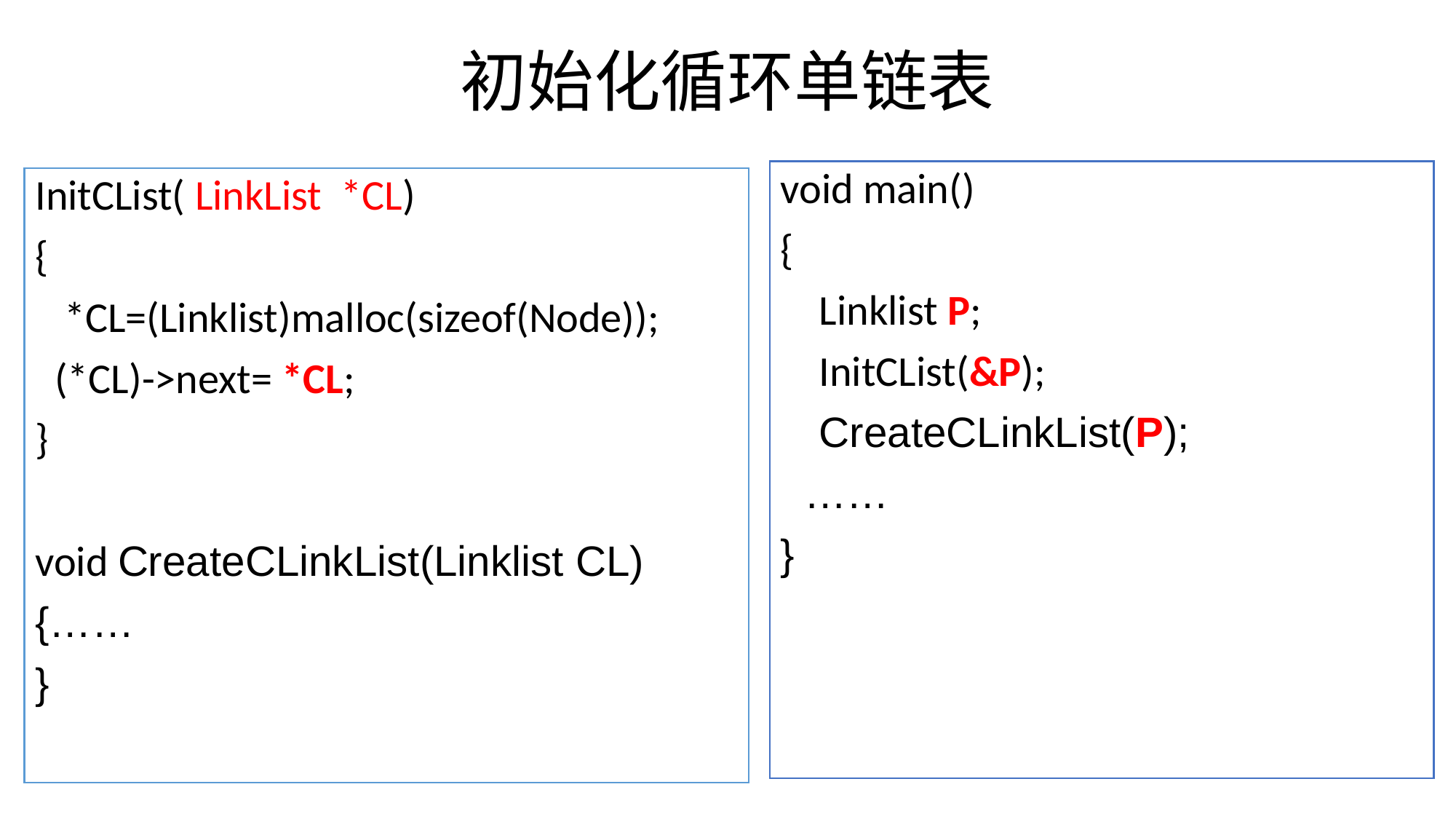

# 初始化循环单链表
void main()
{
    Linklist P;
    InitCList(&P);
    CreateCLinkList(P);
  ……
}
InitCList( LinkList  *CL)
{
   *CL=(Linklist)malloc(sizeof(Node));
  (*CL)->next= *CL;
}

void CreateCLinkList(Linklist CL)
{……
}